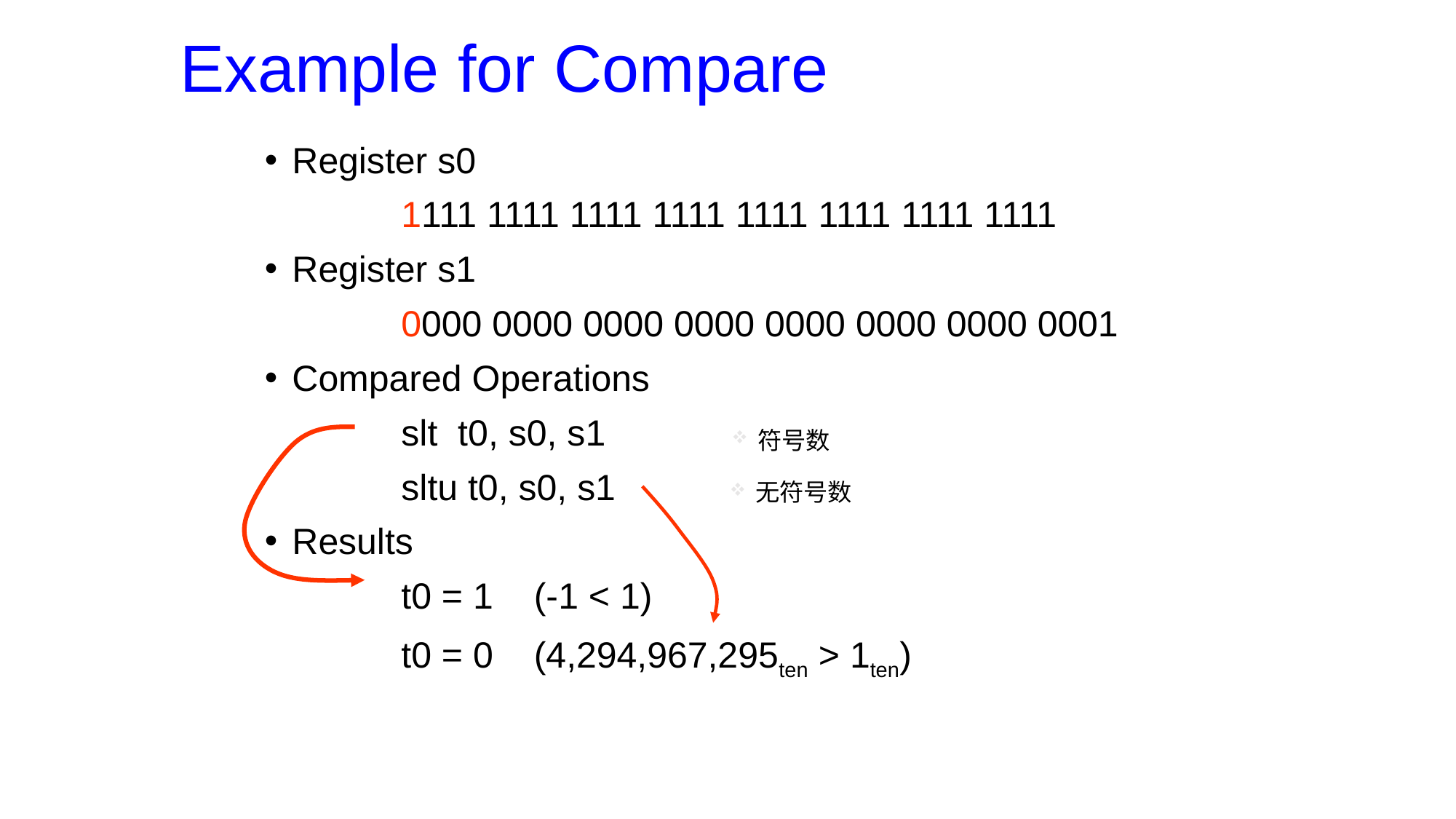

# Example for Compare
Register s0
		1111 1111 1111 1111 1111 1111 1111 1111
Register s1
		0000 0000 0000 0000 0000 0000 0000 0001
Compared Operations
		slt  t0, s0, s1
		sltu t0, s0, s1
Results
		t0 = 1    (-1 < 1)
		t0 = 0    (4,294,967,295ten > 1ten)

符号数

无符号数